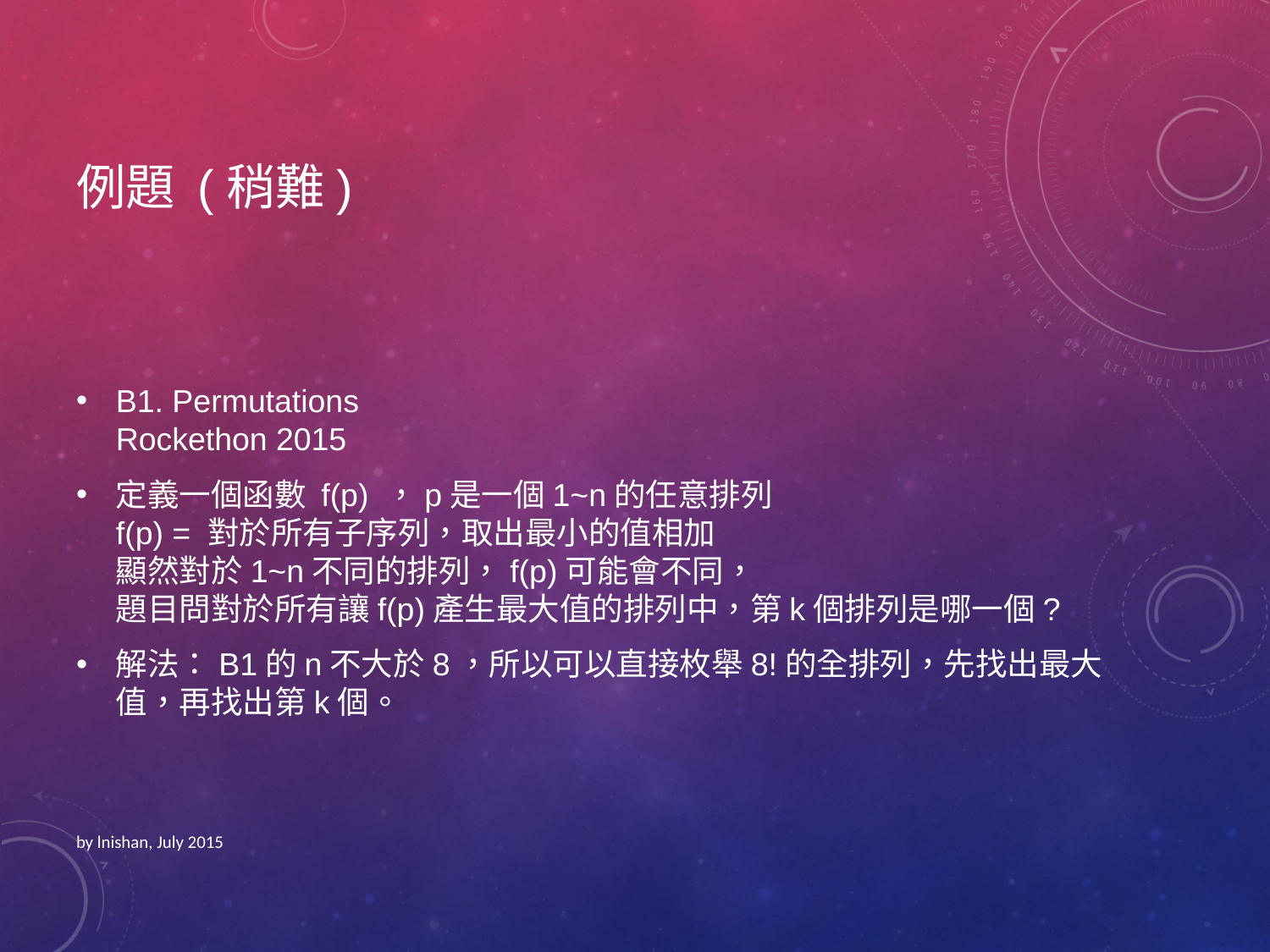

# 例題 (稍難)
B1. Permutations
Rockethon 2015
定義一個函數 f(p) ，p是一個1~n的任意排列
f(p) = 對於所有子序列，取出最小的值相加
顯然對於1~n不同的排列，f(p)可能會不同，
題目問對於所有讓f(p)產生最大值的排列中，第k個排列是哪一個?
解法：B1的n不大於8，所以可以直接枚舉8!的全排列，先找出最大值，再找出第k個。
by lnishan, July 2015